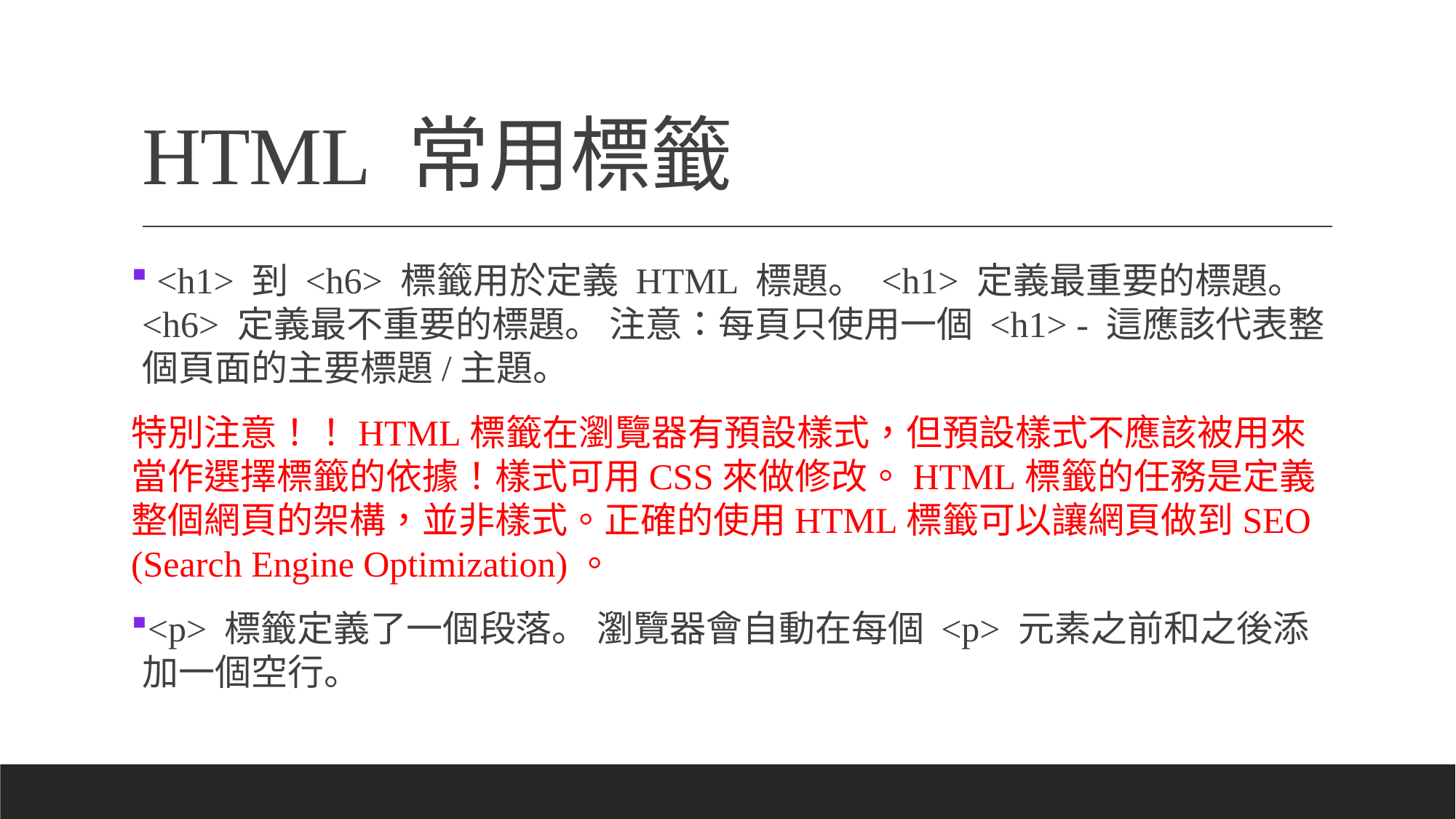

# HTML 常用標籤
 <h1> 到 <h6> 標籤用於定義 HTML 標題。 <h1> 定義最重要的標題。 <h6> 定義最不重要的標題。 注意：每頁只使用一個 <h1> - 這應該代表整個頁面的主要標題/主題。
特別注意！！HTML標籤在瀏覽器有預設樣式，但預設樣式不應該被用來當作選擇標籤的依據！樣式可用CSS來做修改。HTML標籤的任務是定義整個網頁的架構，並非樣式。正確的使用HTML標籤可以讓網頁做到SEO (Search Engine Optimization)。
<p> 標籤定義了一個段落。 瀏覽器會自動在每個 <p> 元素之前和之後添加一個空行。